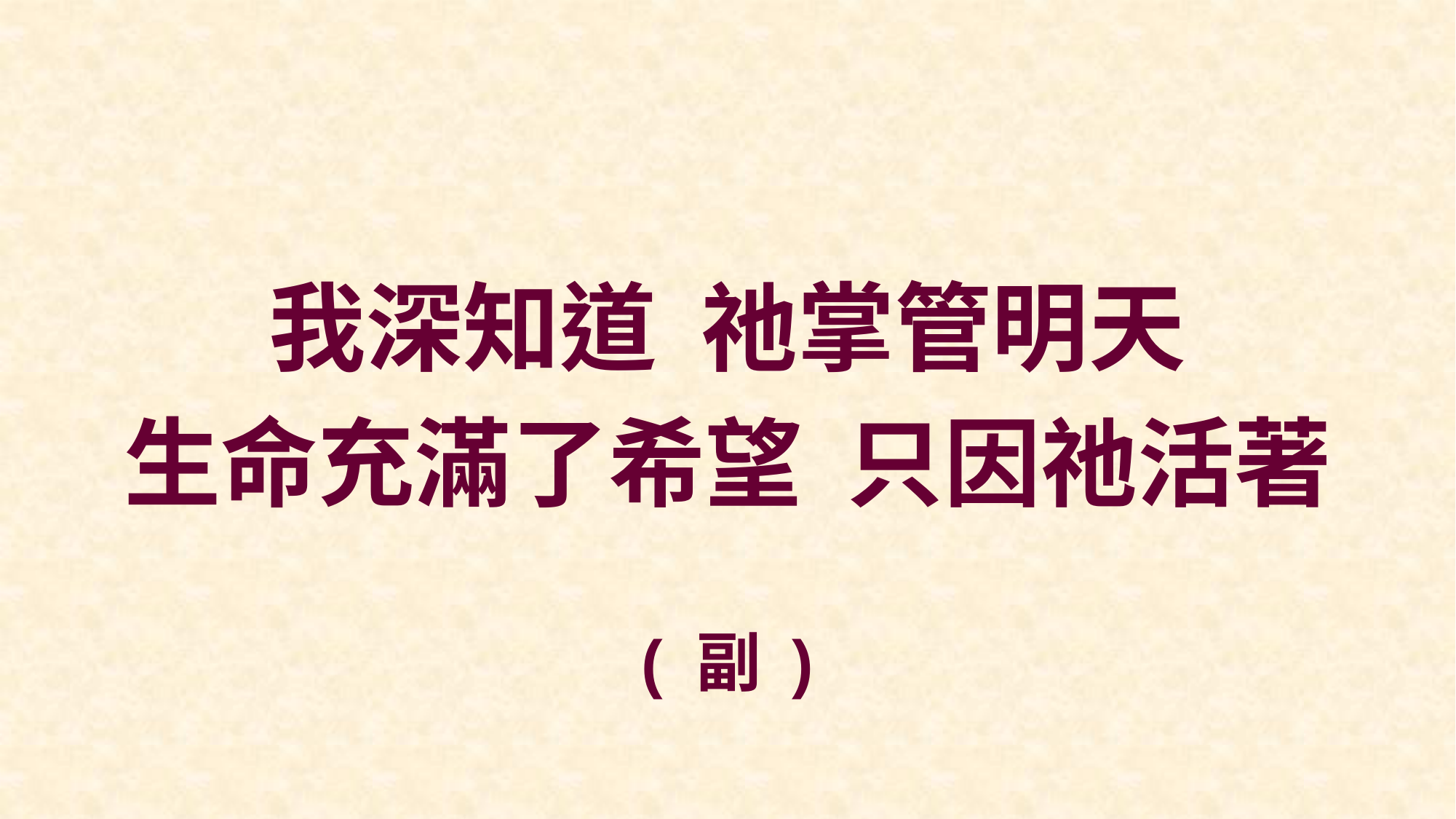

我深知道  祂掌管明天
生命充滿了希望  只因祂活著
( 副 )